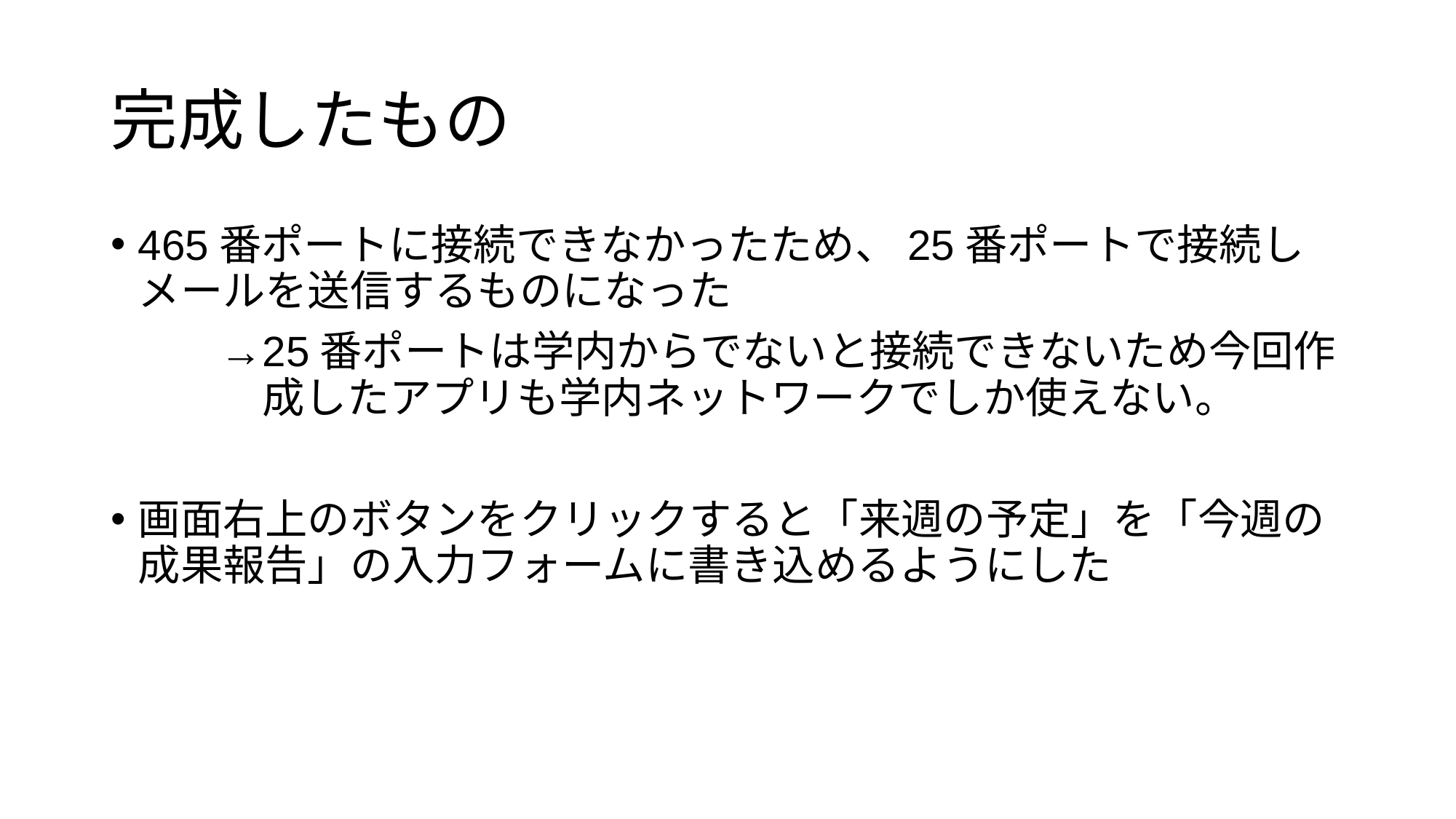

# 完成したもの
465番ポートに接続できなかったため、25番ポートで接続しメールを送信するものになった
	→25番ポートは学内からでないと接続できないため今回作	　成したアプリも学内ネットワークでしか使えない。

画面右上のボタンをクリックすると「来週の予定」を「今週の成果報告」の入力フォームに書き込めるようにした